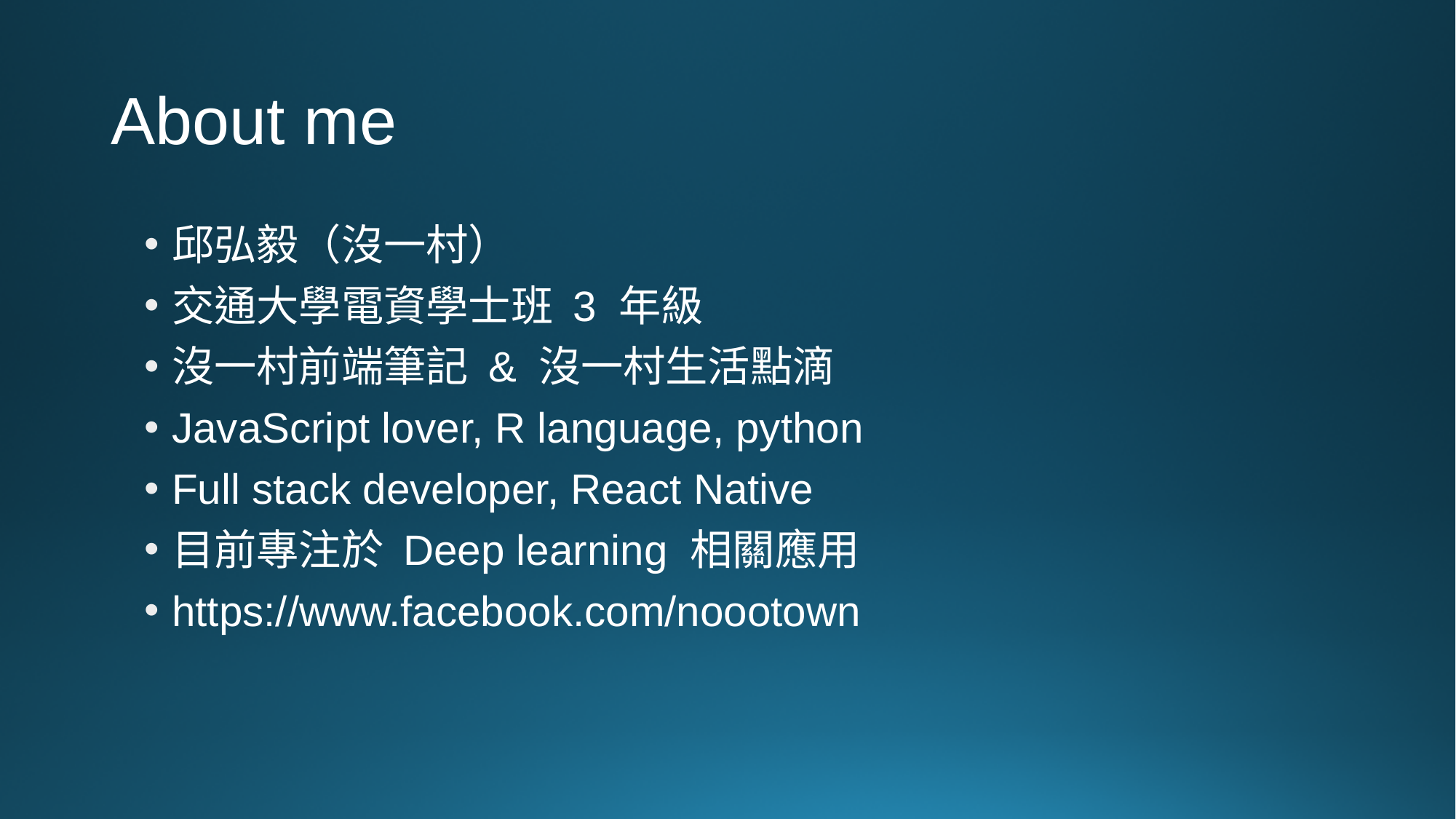

# About me
邱弘毅（沒一村）
交通大學電資學士班 3 年級
沒一村前端筆記 & 沒一村生活點滴
JavaScript lover, R language, python
Full stack developer, React Native
目前專注於 Deep learning 相關應用
https://www.facebook.com/noootown